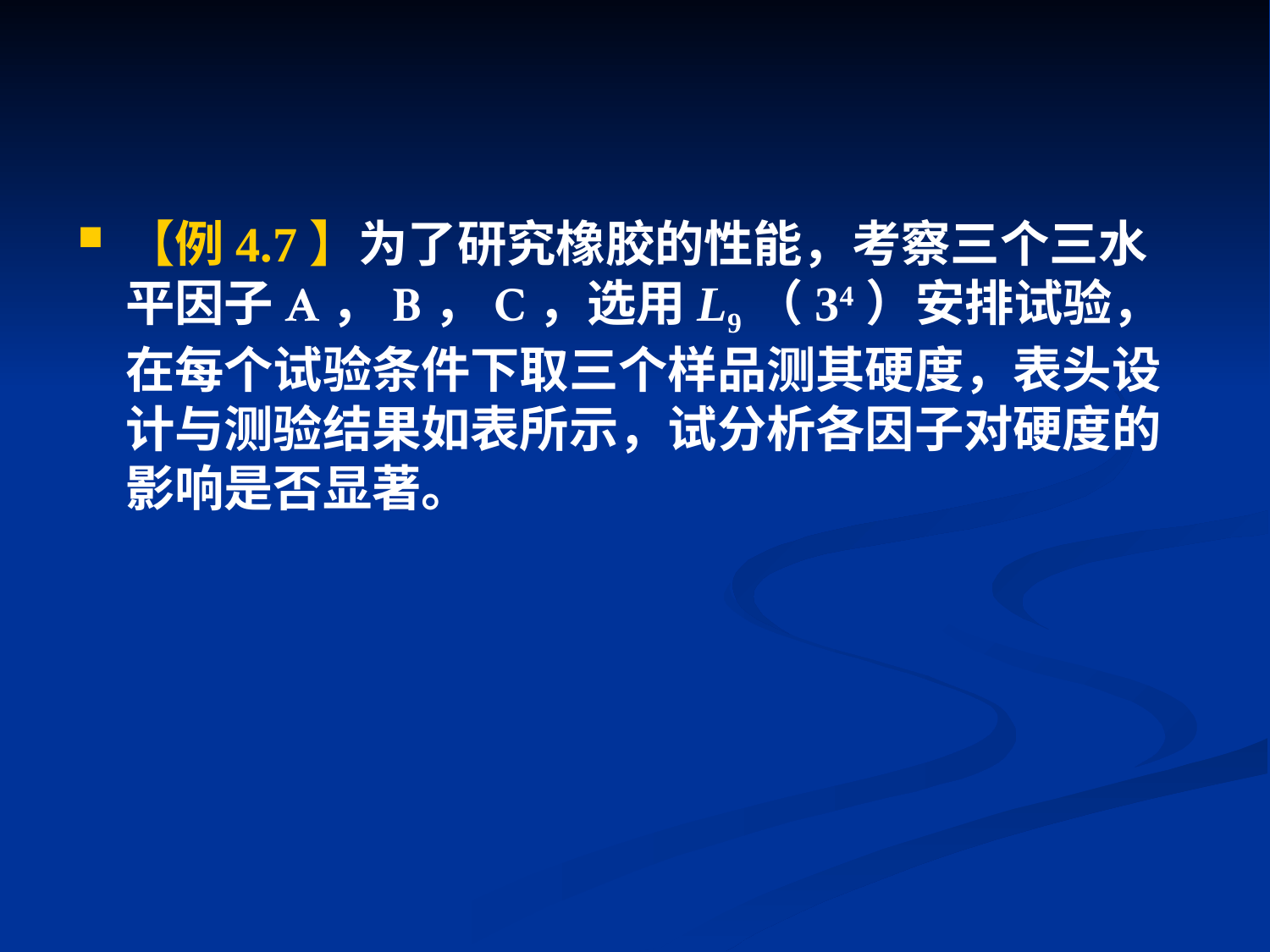

【例4.7】为了研究橡胶的性能，考察三个三水平因子A，B，C，选用L9（34）安排试验，在每个试验条件下取三个样品测其硬度，表头设计与测验结果如表所示，试分析各因子对硬度的影响是否显著。